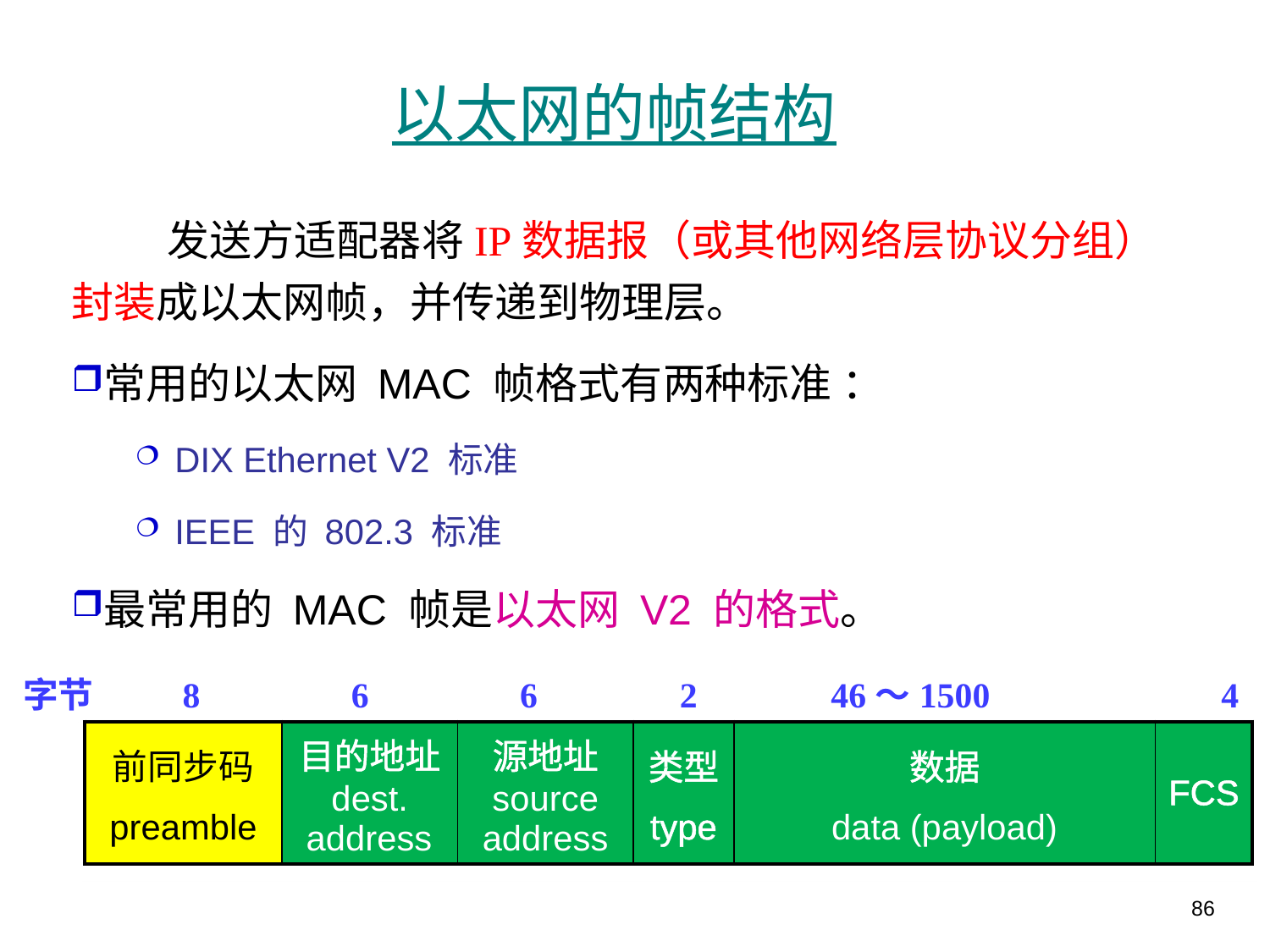

# 以太网的帧结构
         发送方适配器将IP数据报（或其他网络层协议分组）封装成以太网帧，并传递到物理层。
常用的以太网 MAC 帧格式有两种标准 ：
DIX Ethernet V2 标准
IEEE 的 802.3 标准
最常用的 MAC 帧是以太网 V2 的格式。
字节          8                 6                 6                2               46～1500                          4
| 前同步码 preamble | 目的地址 dest. address | 源地址 source address | 类型 type | 数据 data (payload) | FCS |
| --- | --- | --- | --- | --- | --- |
86